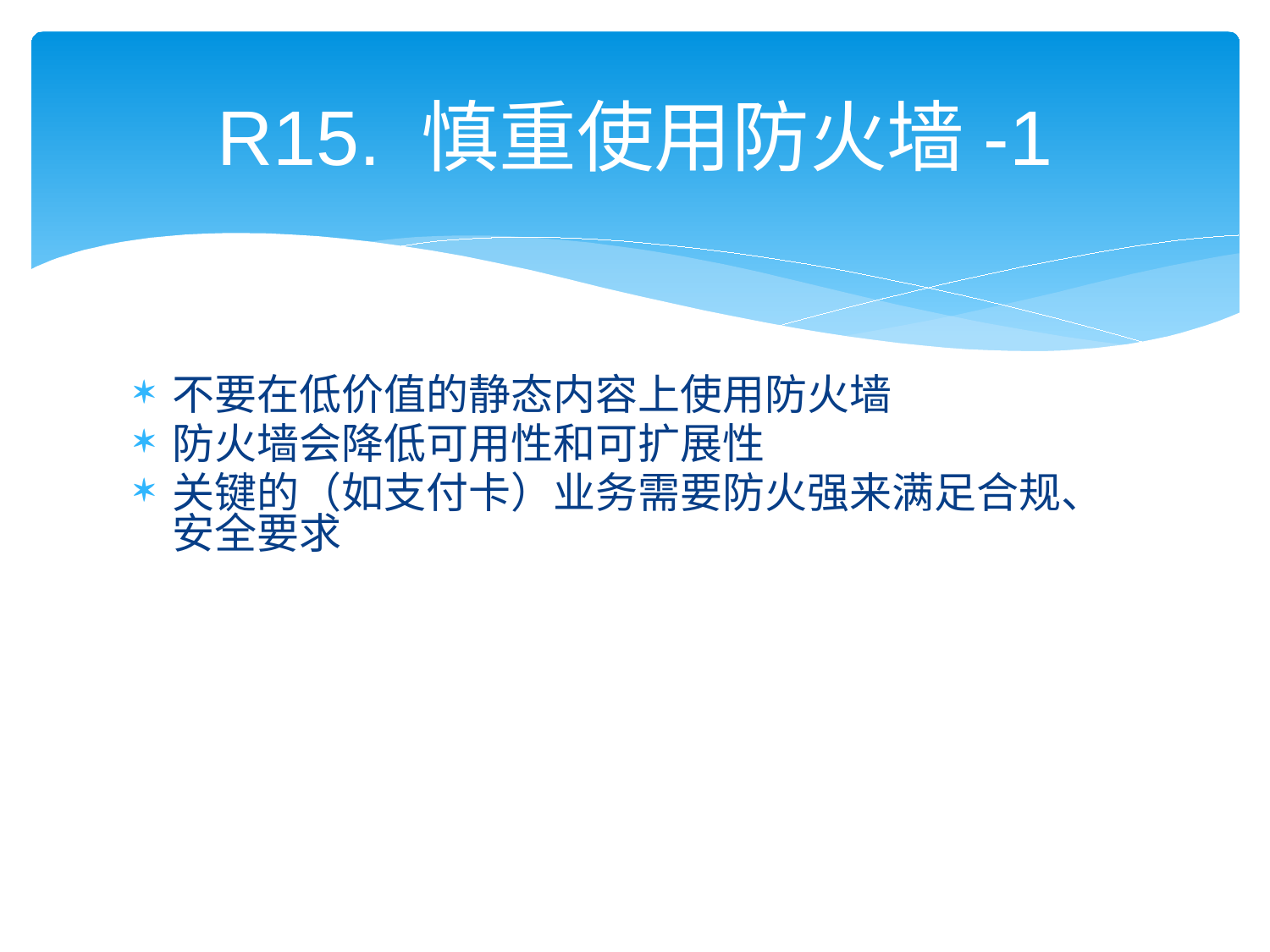

# R15. 慎重使用防火墙-1
不要在低价值的静态内容上使用防火墙
防火墙会降低可用性和可扩展性
关键的（如支付卡）业务需要防火强来满足合规、安全要求